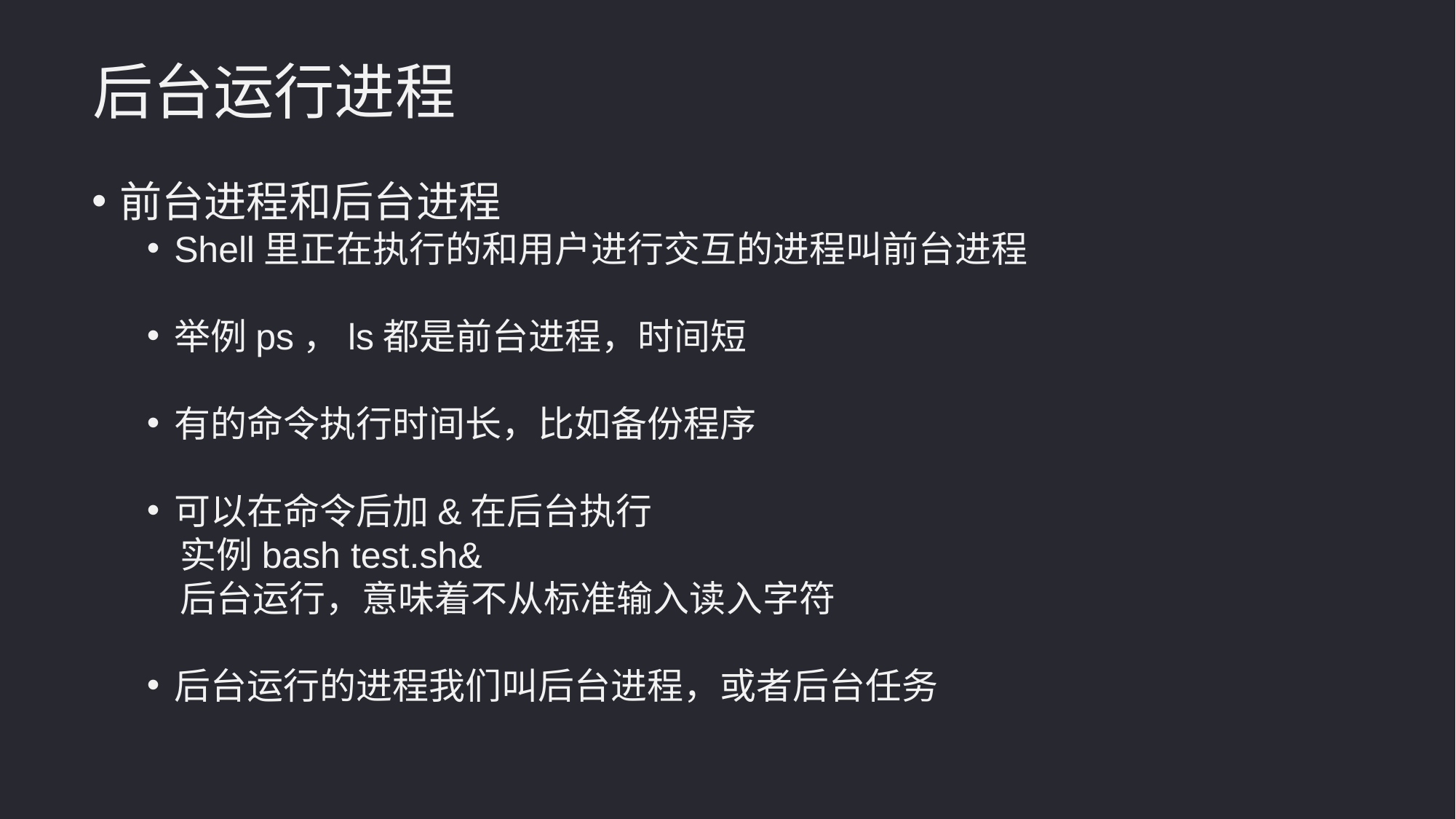

后台运行进程
前台进程和后台进程
Shell里正在执行的和用户进行交互的进程叫前台进程

举例ps，ls都是前台进程，时间短

有的命令执行时间长，比如备份程序

可以在命令后加&在后台执行
   实例bash test.sh&
   后台运行，意味着不从标准输入读入字符

后台运行的进程我们叫后台进程，或者后台任务